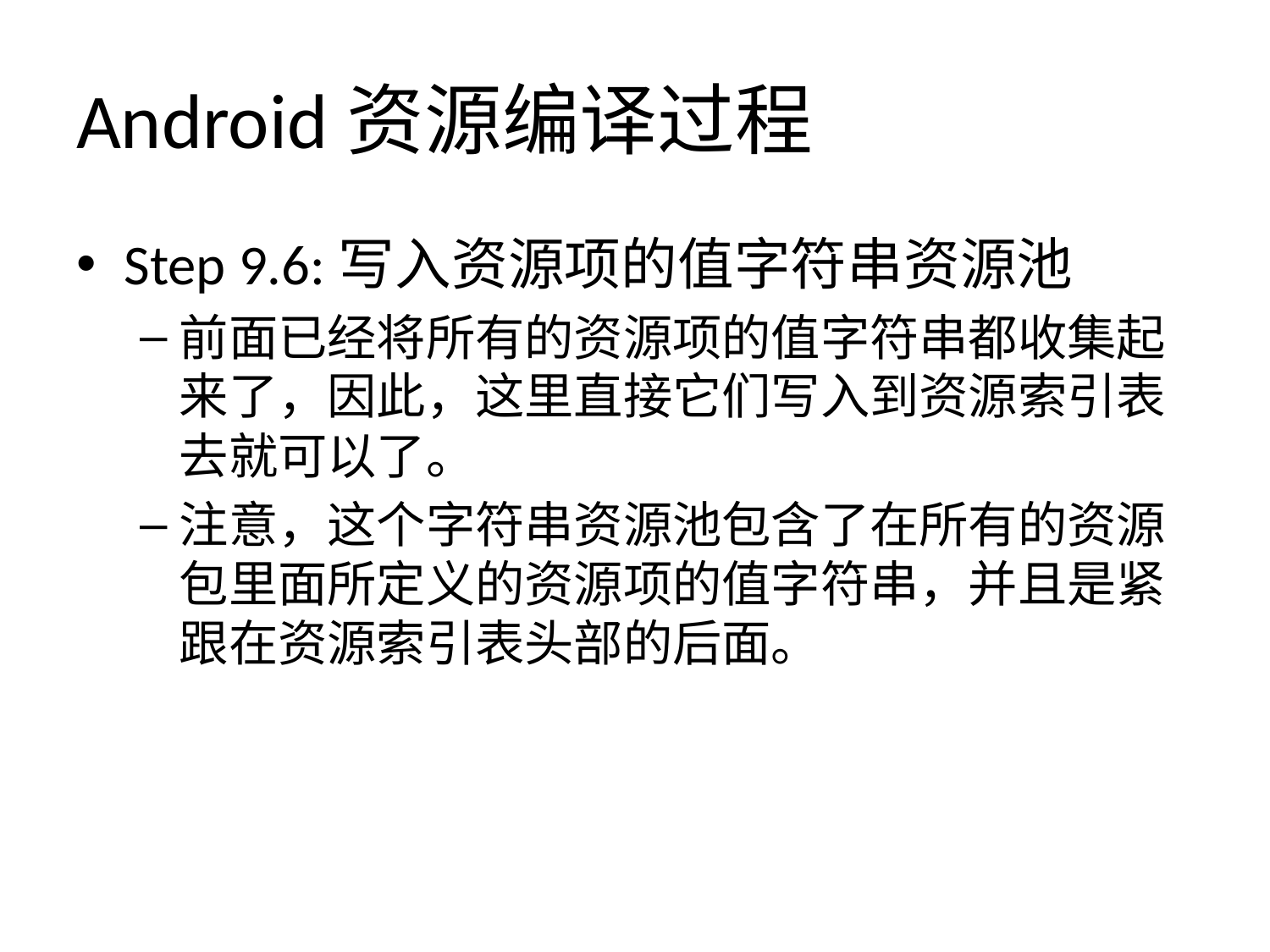

# Android资源编译过程
Step 9.6:写入资源项的值字符串资源池
前面已经将所有的资源项的值字符串都收集起来了，因此，这里直接它们写入到资源索引表去就可以了。
注意，这个字符串资源池包含了在所有的资源包里面所定义的资源项的值字符串，并且是紧跟在资源索引表头部的后面。